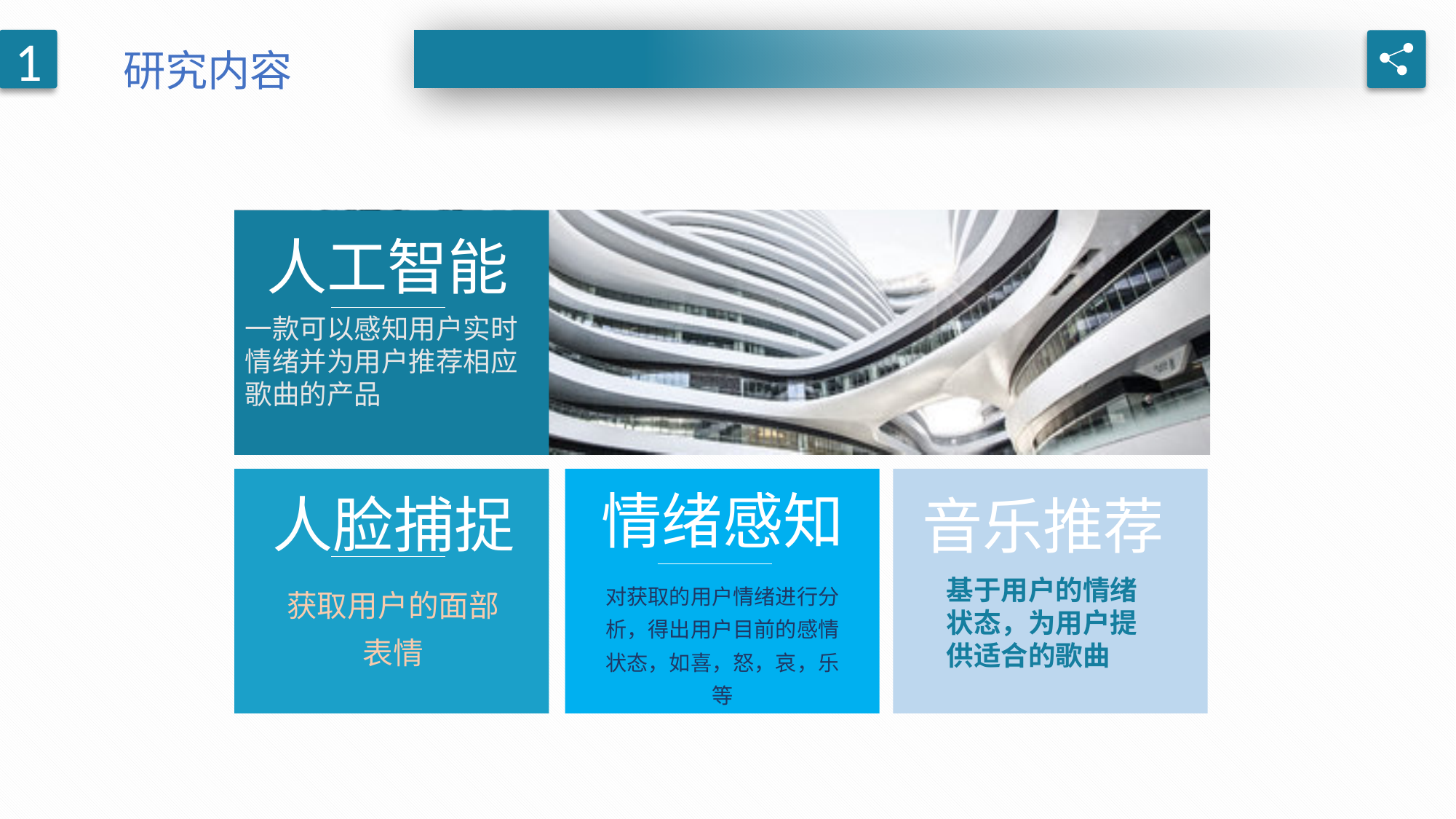

研究内容
1

人工智能
一款可以感知用户实时情绪并为用户推荐相应歌曲的产品

情绪感知
人脸捕捉
音乐推荐
基于用户的情绪状态，为用户提供适合的歌曲
获取用户的面部表情
对获取的用户情绪进行分析，得出用户目前的感情状态，如喜，怒，哀，乐等